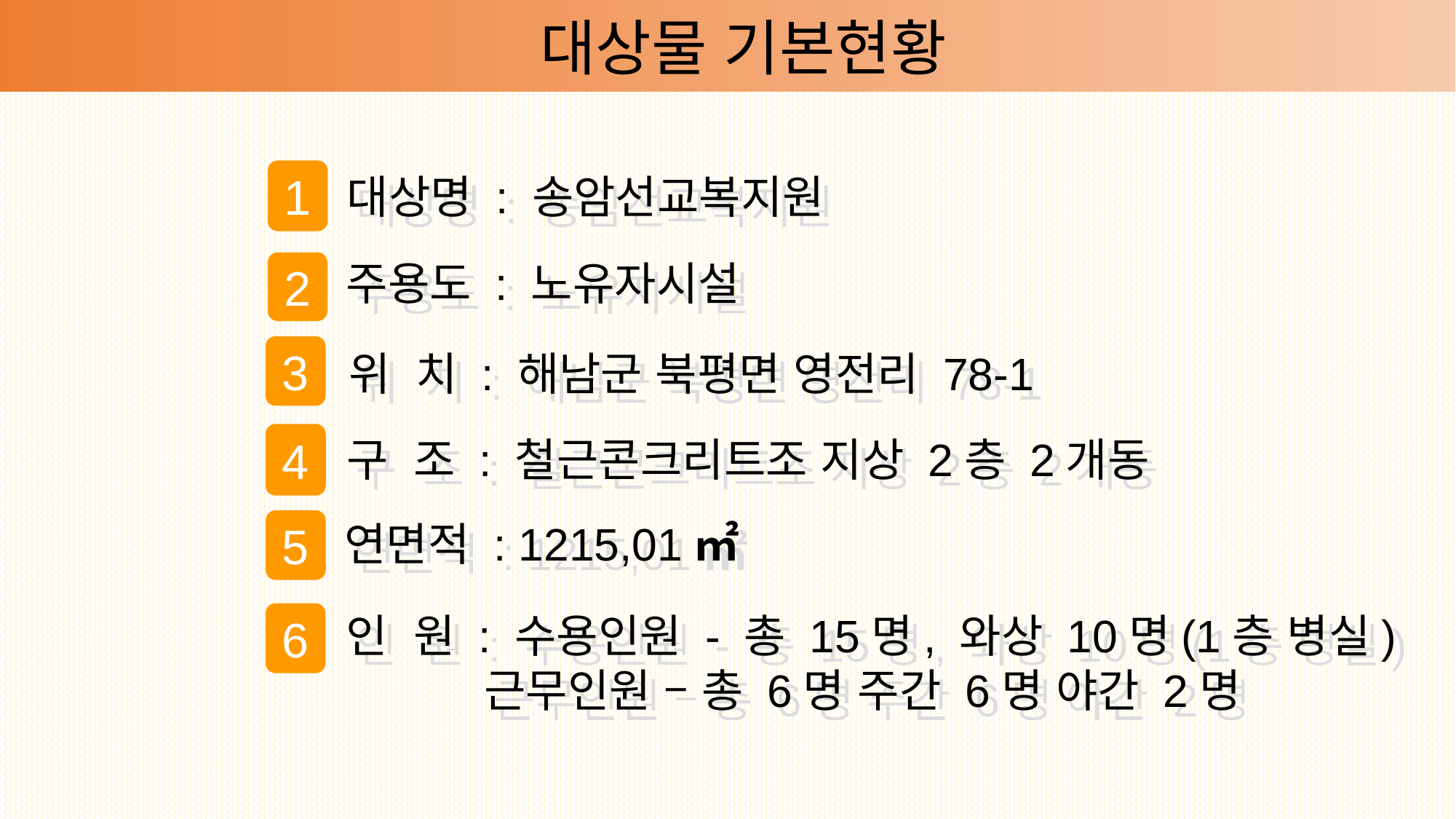

대상물 기본현황
1
대상명 : 송암선교복지원
주용도 : 노유자시설
2
3
위  치 : 해남군 북평면 영전리 78-1
4
구  조 : 철근콘크리트조 지상 2층 2개동
연면적 : 1215,01㎡
5
인  원 : 수용인원 - 총 15명, 와상 10명(1층 병실)
          근무인원 – 총 6명 주간 6명 야간 2명
6